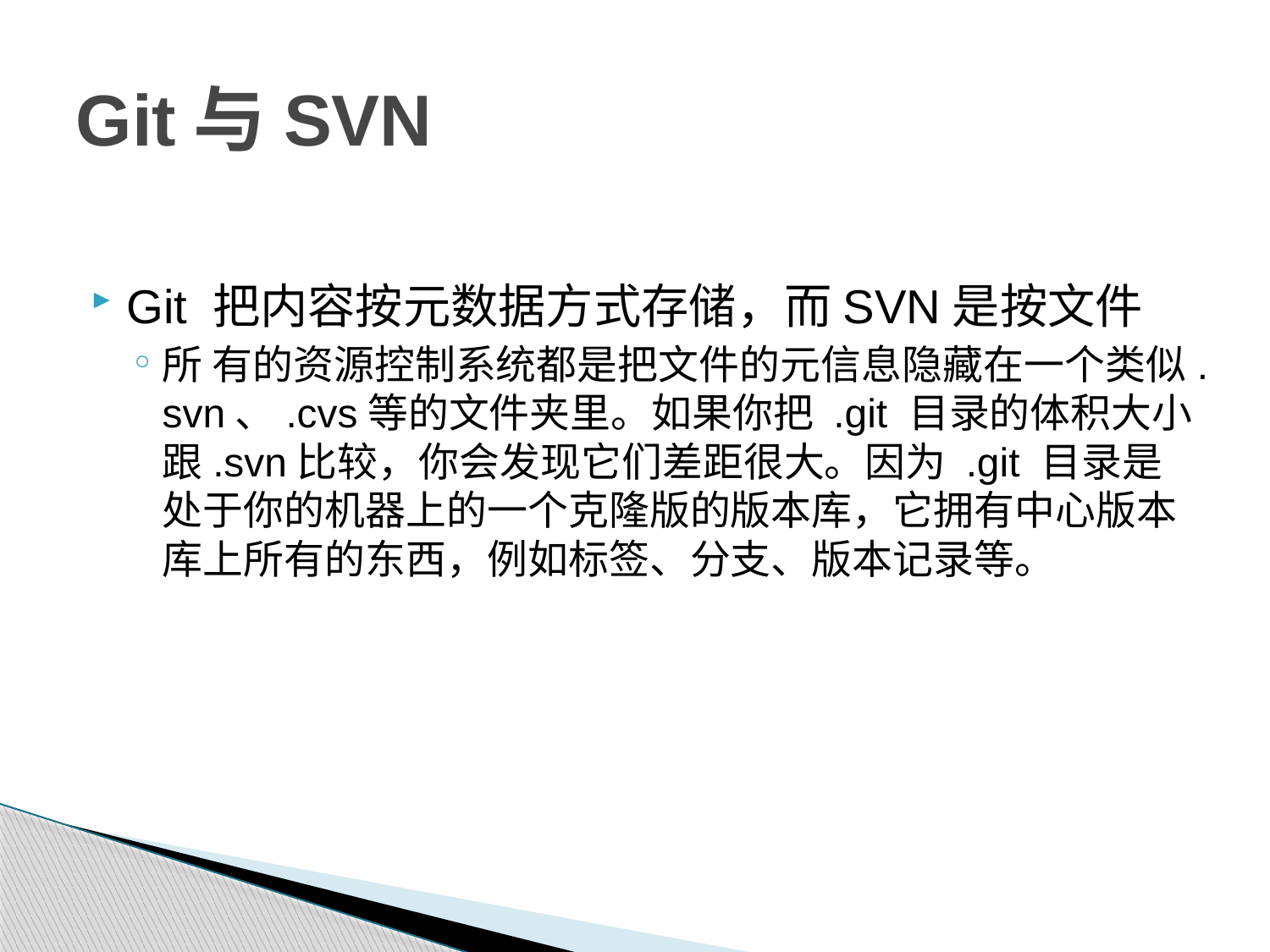

# Git与SVN

Git 把内容按元数据方式存储，而SVN是按文件
所 有的资源控制系统都是把文件的元信息隐藏在一个类似.svn、.cvs等的文件夹里。如果你把 .git 目录的体积大小跟.svn比较，你会发现它们差距很大。因为 .git 目录是处于你的机器上的一个克隆版的版本库，它拥有中心版本库上所有的东西，例如标签、分支、版本记录等。